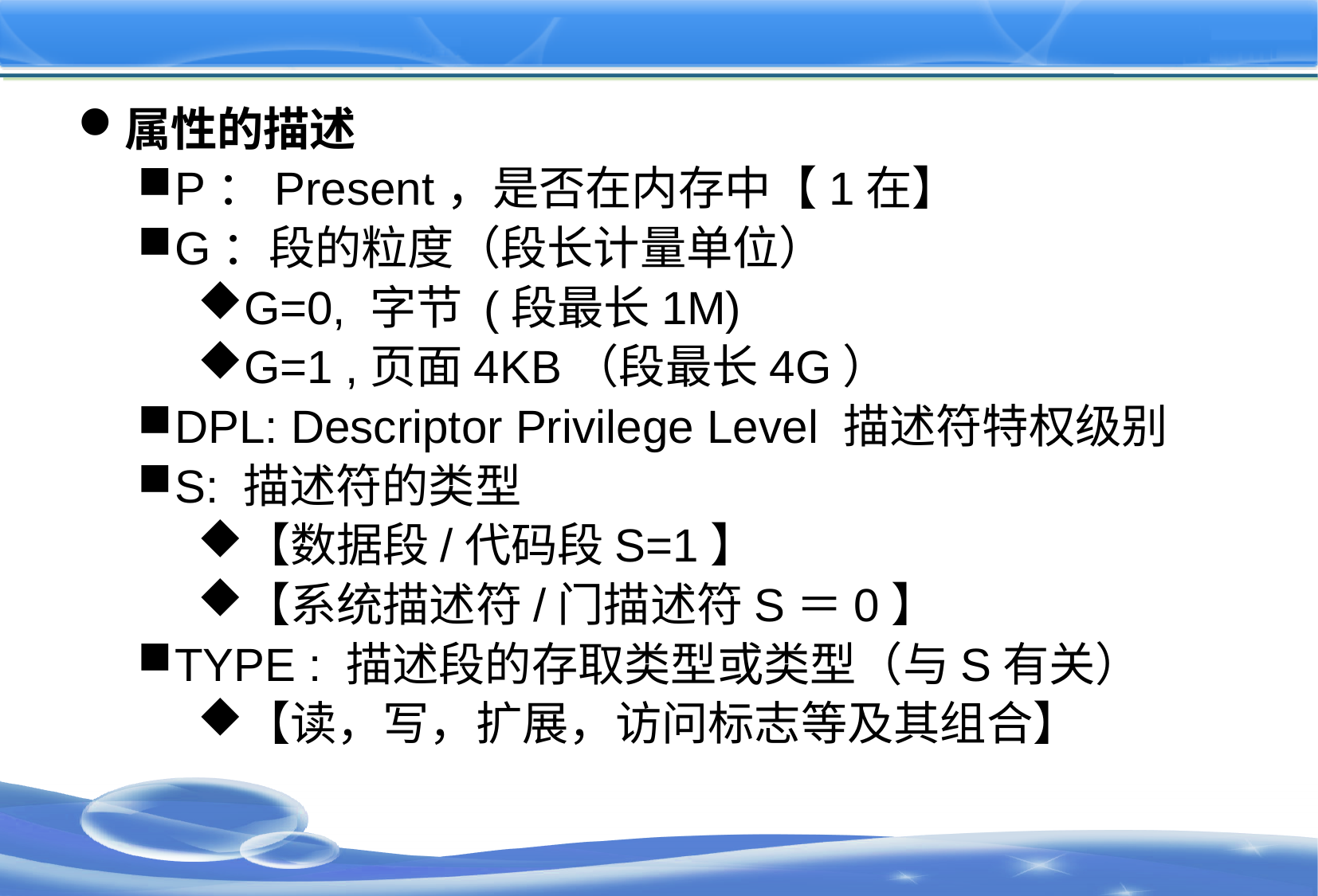

#
属性的描述
P：Present，是否在内存中【1在】
G：段的粒度（段长计量单位）
G=0, 字节 (段最长1M)
G=1 ,页面4KB（段最长4G）
DPL: Descriptor Privilege Level 描述符特权级别
S: 描述符的类型
【数据段/代码段S=1】
【系统描述符/门描述符S＝0】
TYPE : 描述段的存取类型或类型（与S有关）
【读，写，扩展，访问标志等及其组合】